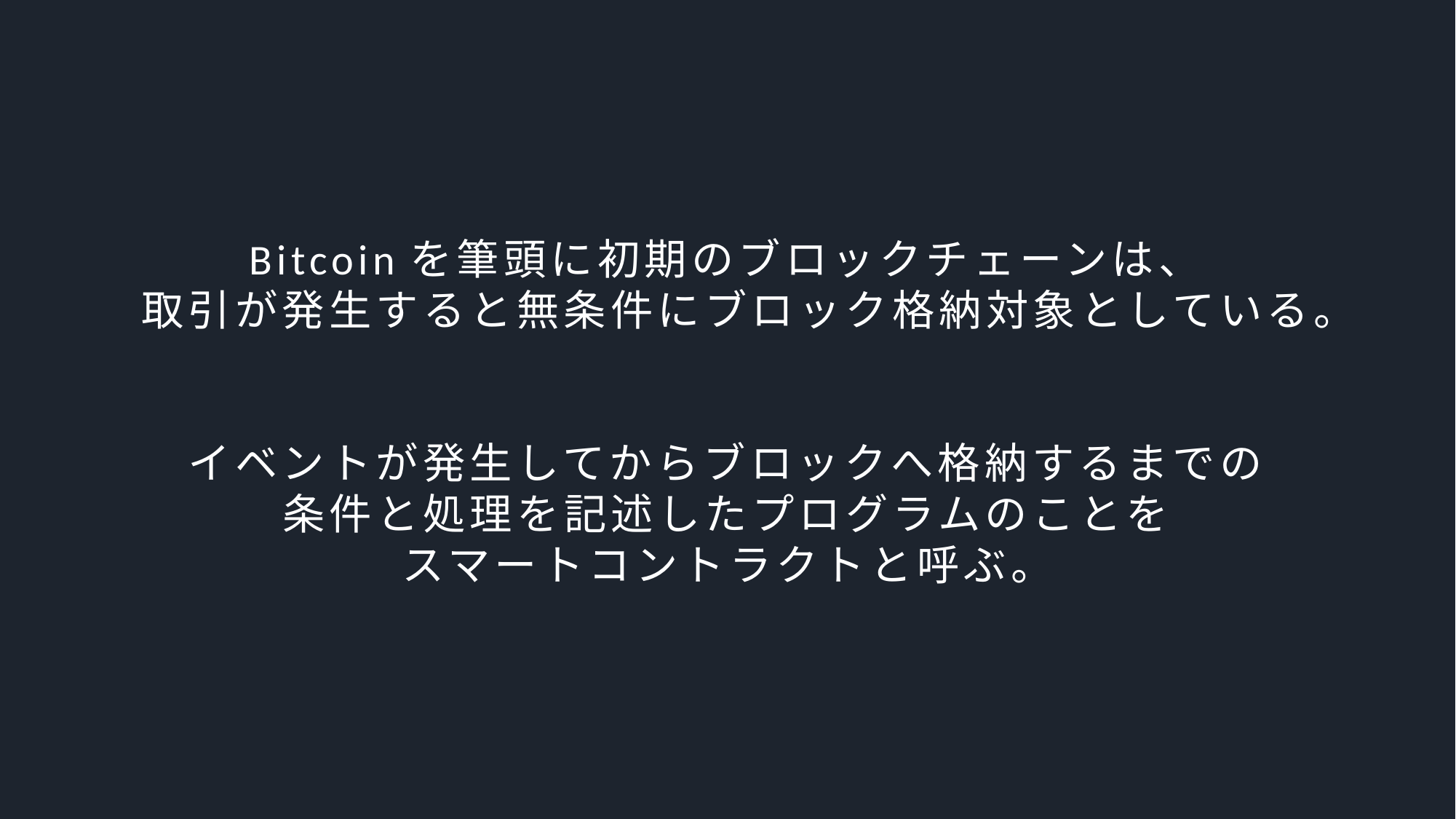

# Bitcoinを筆頭に初期のブロックチェーンは、 取引が発生すると無条件にブロック格納対象としている。 イベントが発生してからブロックへ格納するまでの 条件と処理を記述したプログラムのことを スマートコントラクトと呼ぶ。